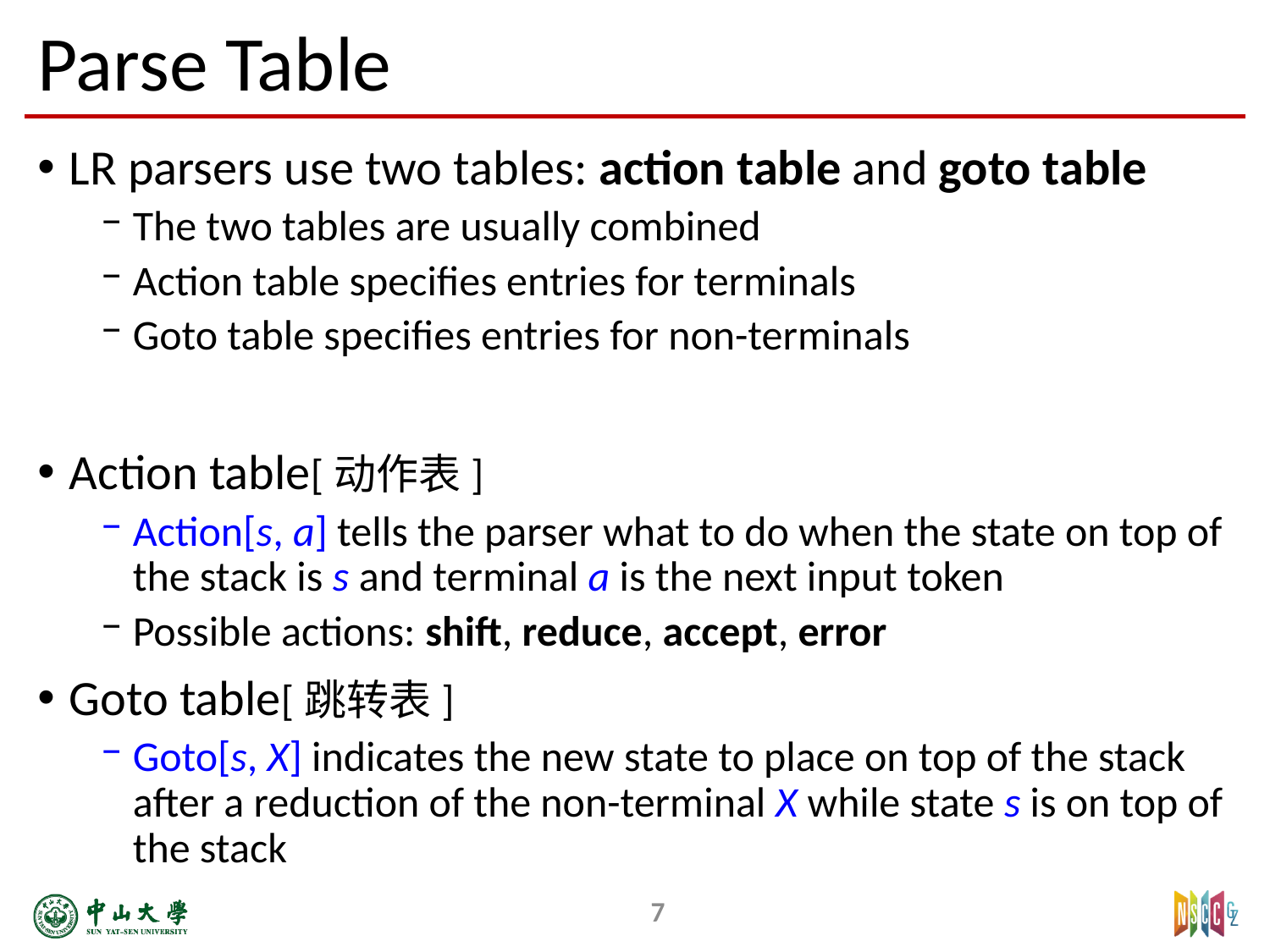

# Parse Table
LR parsers use two tables: action table and goto table
The two tables are usually combined
Action table specifies entries for terminals
Goto table specifies entries for non-terminals

Action table[动作表]
Action[s, a] tells the parser what to do when the state on top of the stack is s and terminal a is the next input token
Possible actions: shift, reduce, accept, error
Goto table[跳转表]
Goto[s, X] indicates the new state to place on top of the stack after a reduction of the non-terminal X while state s is on top of the stack
7